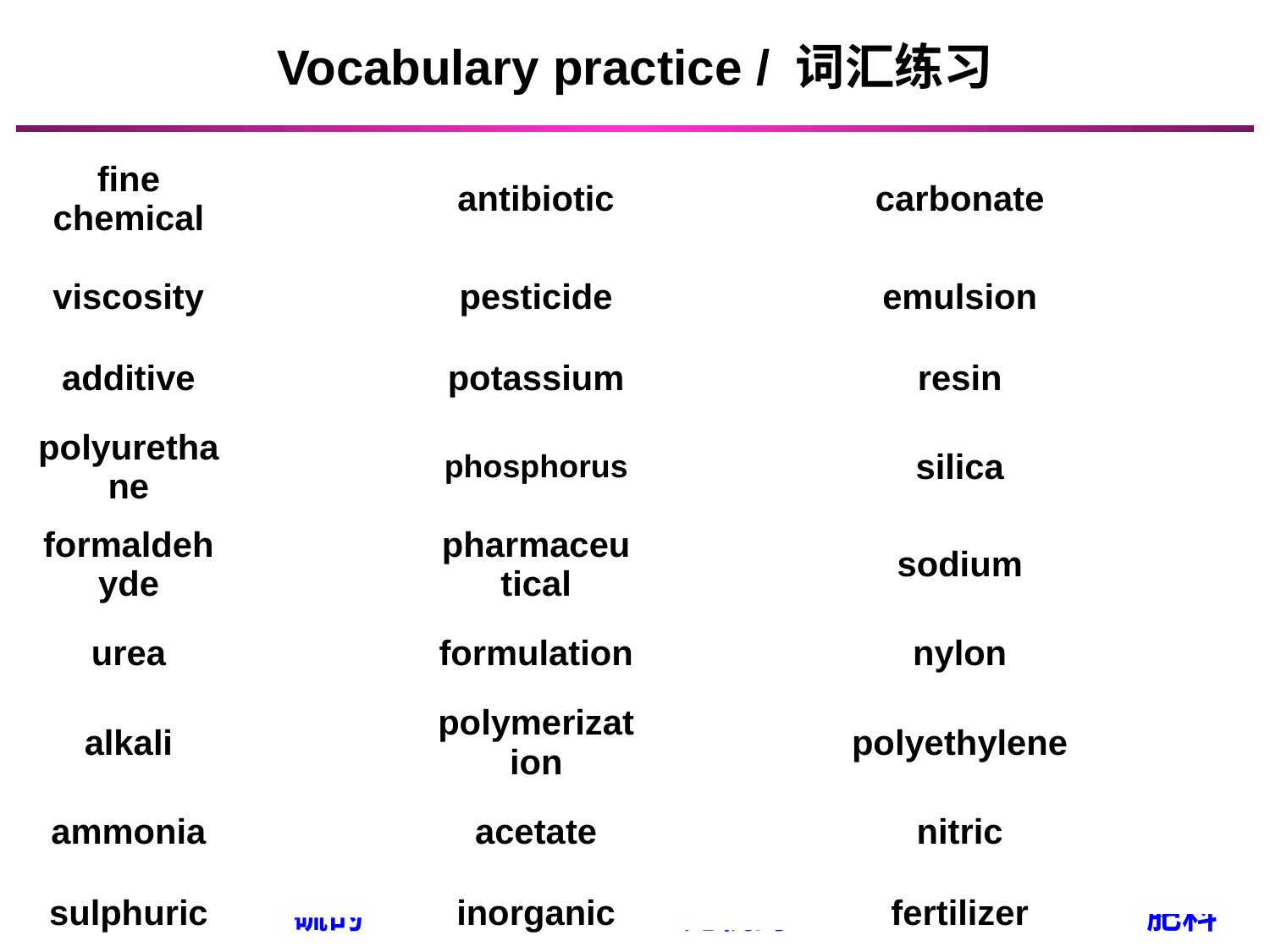

Vocabulary practice / 词汇练习

| fine chemical | 精细化学品 | antibiotic | 抗生素 | carbonate | 碳酸盐 |
| --- | --- | --- | --- | --- | --- |
| viscosity | 粘度 | pesticide | 杀虫剂 | emulsion | 乳液 |
| additive | 添加剂 | potassium | 钾 | resin | 树脂 |
| polyurethane | 聚氨酯 | phosphorus | 磷 | silica | 二氧化硅 |
| formaldehyde | 甲醛 | pharmaceutical | 药物 | sodium | 钠 |
| urea | 尿素 | formulation | 配方 | nylon | 尼龙 |
| alkali | 碱 | polymerization | 聚合 | polyethylene | 聚乙烯 |
| ammonia | 氨 | acetate | 醋酸盐 | nitric | 含氮的 |
| sulphuric | 硫的 | inorganic | 无机的 | fertilizer | 肥料 |

2